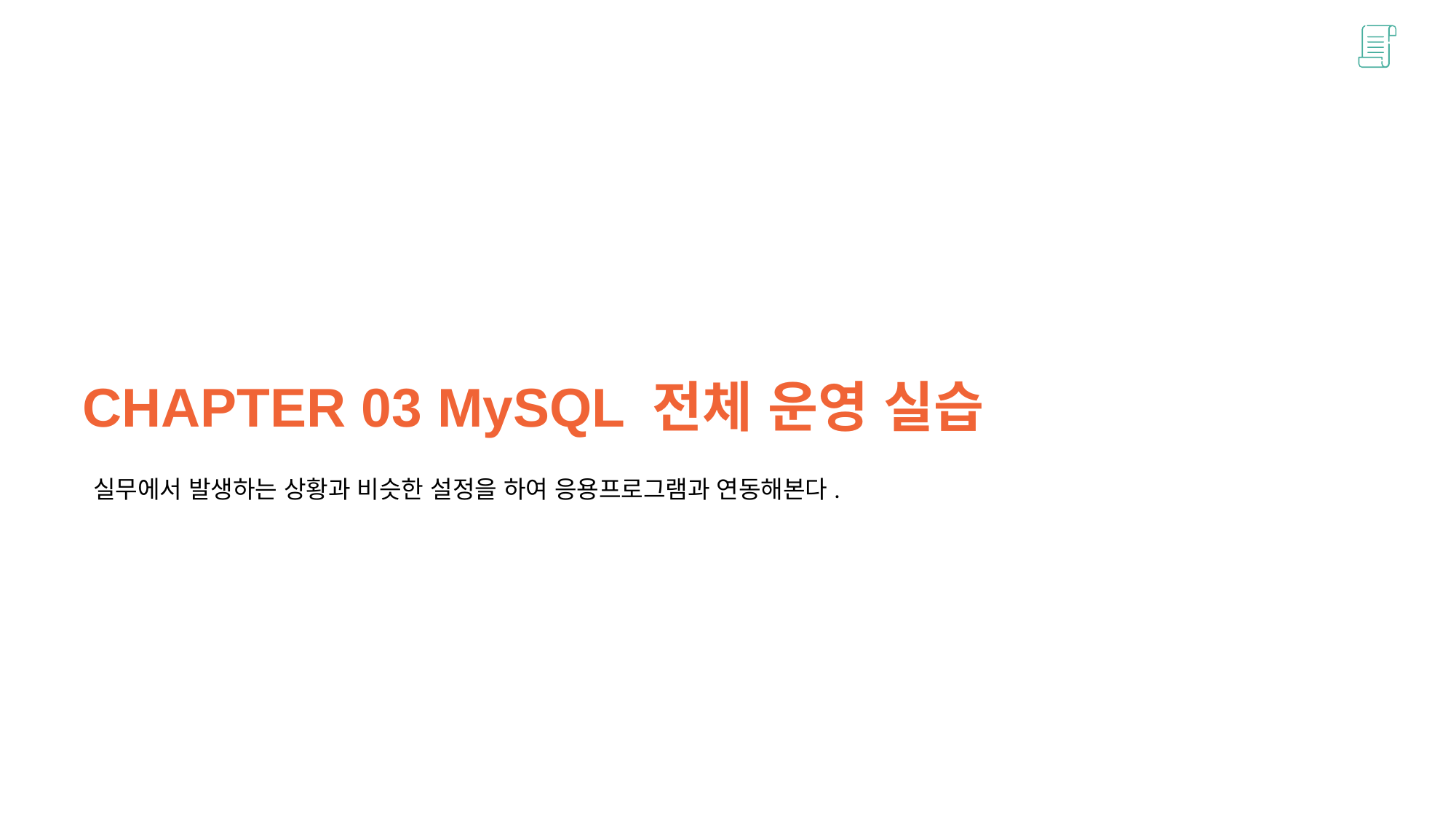

CHAPTER 03 MySQL 전체 운영 실습
실무에서 발생하는 상황과 비슷한 설정을 하여 응용프로그램과 연동해본다.